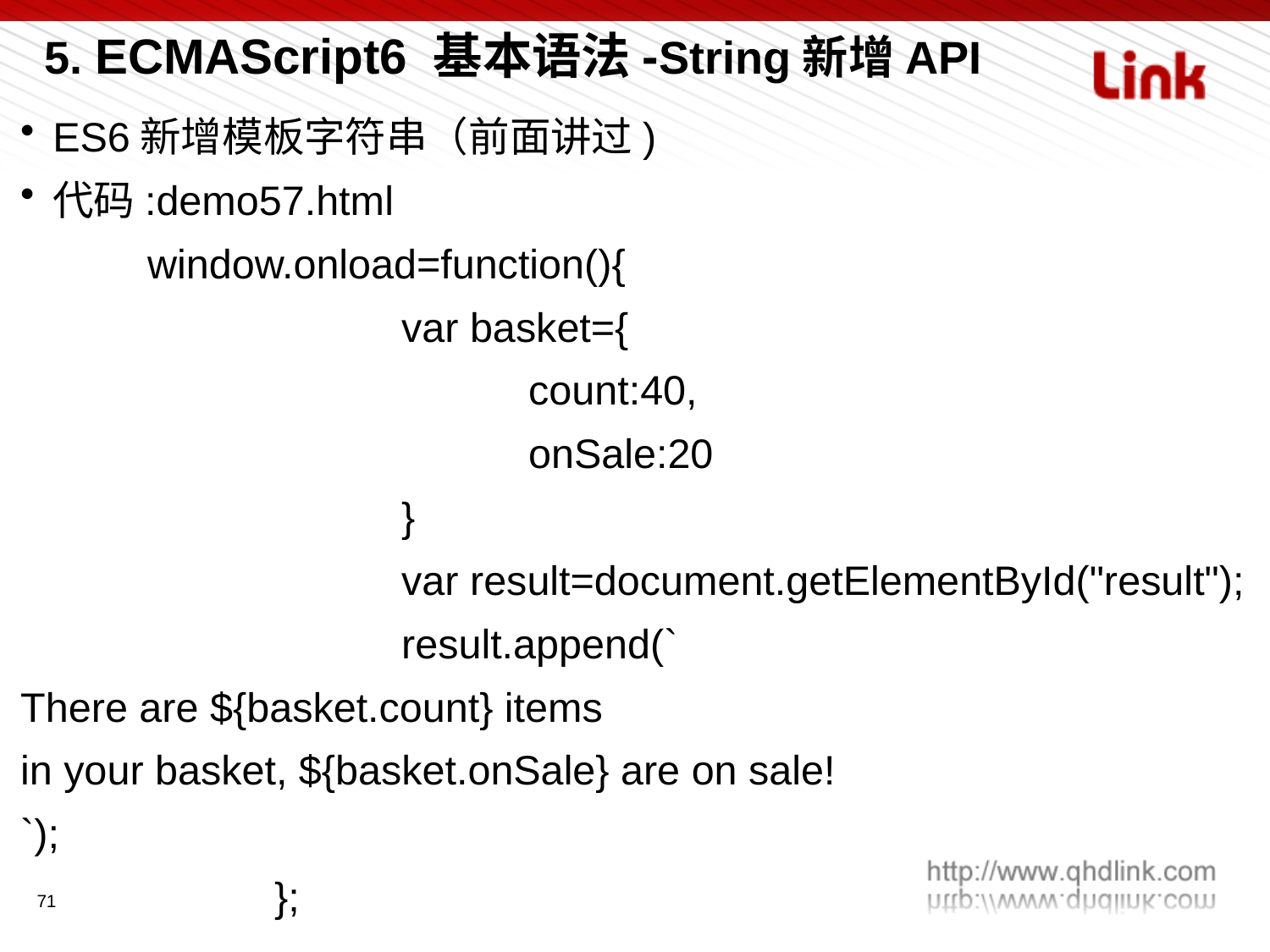

5. ECMAScript6 基本语法-String新增API
ES6新增模板字符串（前面讲过)
代码:demo57.html
	window.onload=function(){
			var basket={
				count:40,
				onSale:20
			}
			var result=document.getElementById("result");
			result.append(`
There are ${basket.count} items
in your basket, ${basket.onSale} are on sale!
`);
		};
71